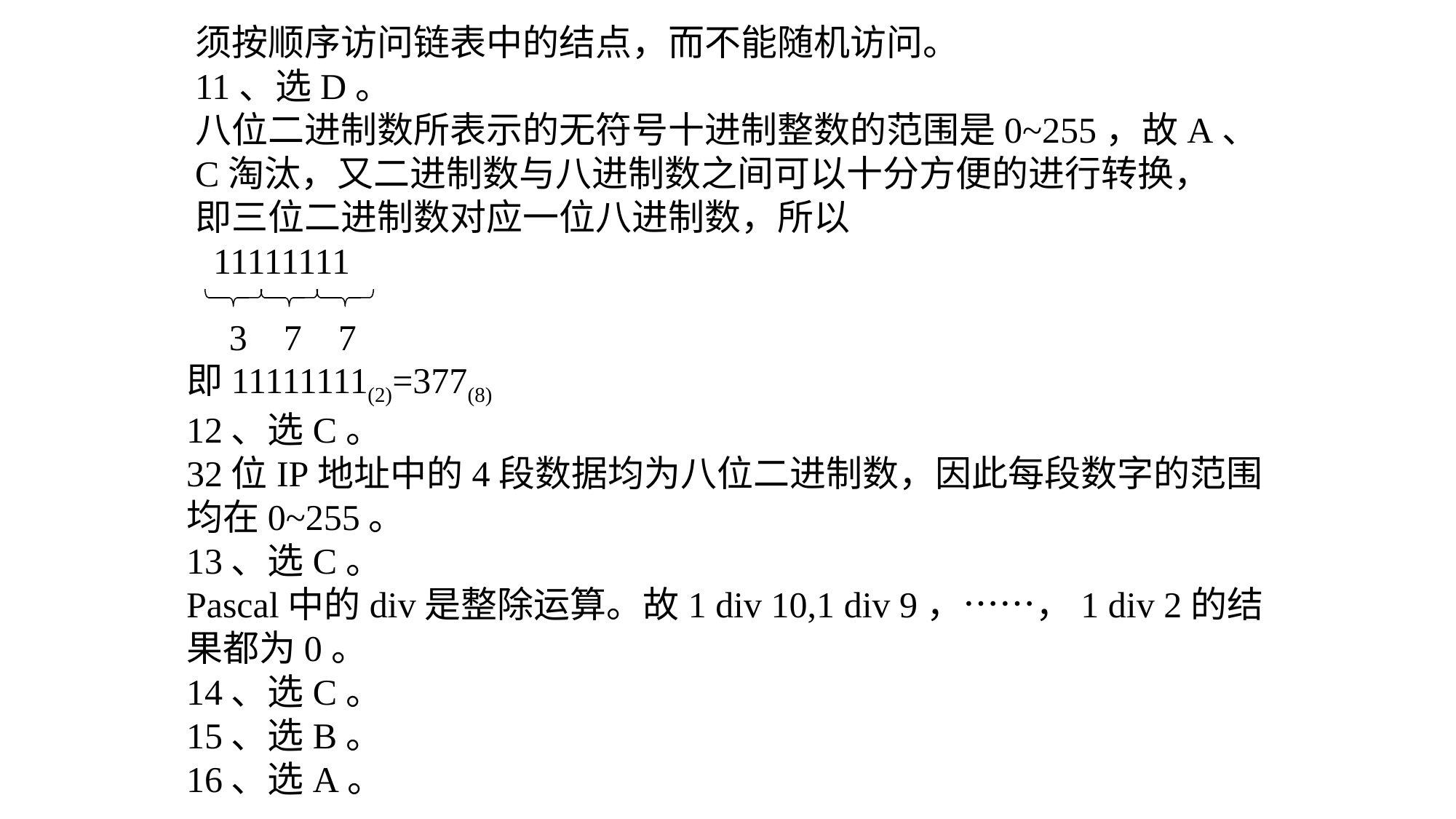

须按顺序访问链表中的结点，而不能随机访问。
11、选D。
八位二进制数所表示的无符号十进制整数的范围是0~255，故A、
C淘汰，又二进制数与八进制数之间可以十分方便的进行转换，
即三位二进制数对应一位八进制数，所以
  11111111

3    7    7
即11111111(2)=377(8)
12、选C。
32位IP地址中的4段数据均为八位二进制数，因此每段数字的范围
均在0~255。
13、选C。
Pascal中的div是整除运算。故1 div 10,1 div 9，……，1 div 2的结
果都为0。
14、选C。
15、选B。
16、选A。